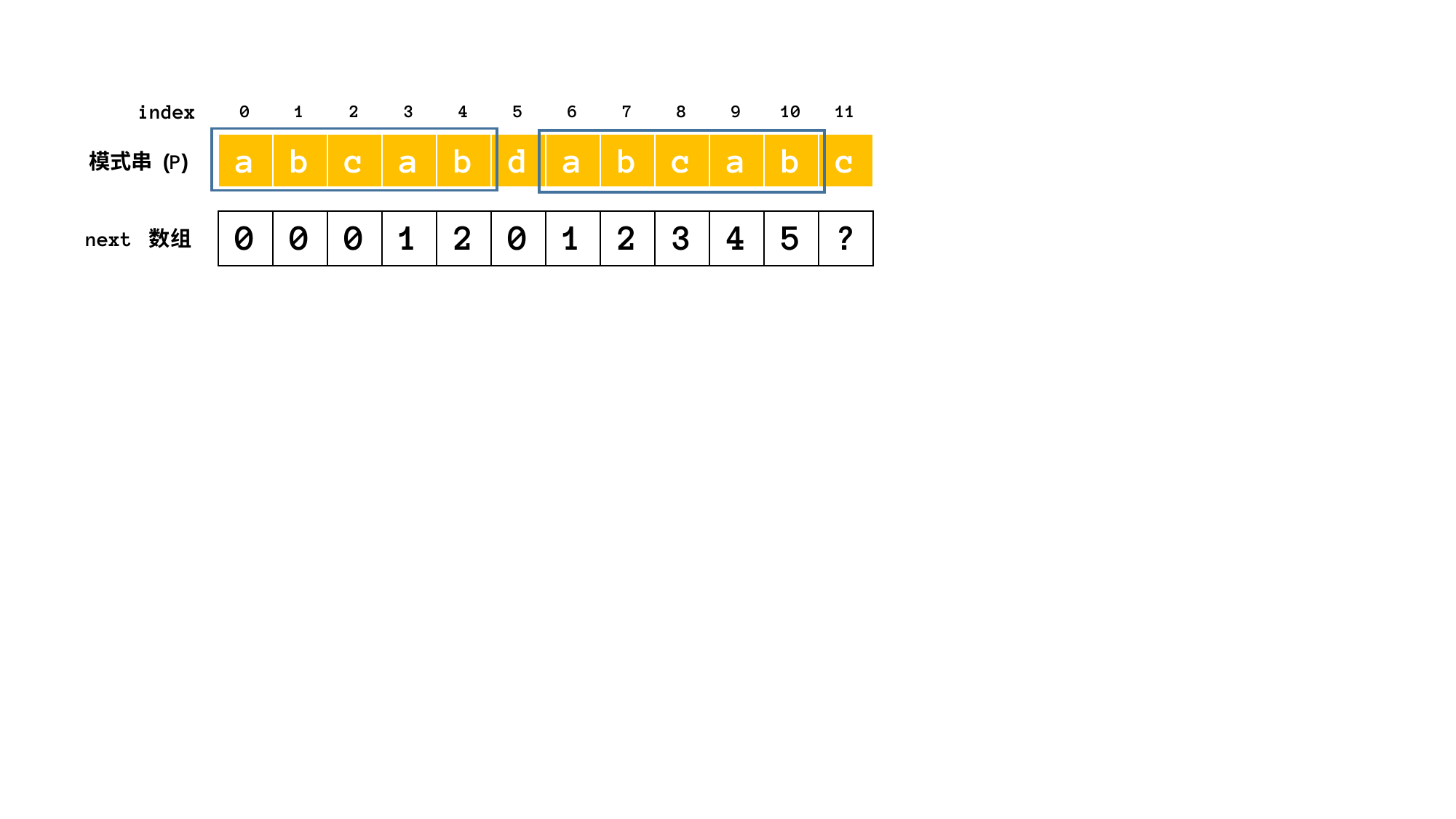

| index | 0 | 1 | 2 | 3 | 4 | 5 | 6 | 7 | 8 | 9 | 10 | 11 |
| --- | --- | --- | --- | --- | --- | --- | --- | --- | --- | --- | --- | --- |

| a | b | c | a | b | d | a | b | c | a | b | c |
| --- | --- | --- | --- | --- | --- | --- | --- | --- | --- | --- | --- |
模式串 (P)
| 0 | 0 | 0 | 1 | 2 | 0 | 1 | 2 | 3 | 4 | 5 | ? |
| --- | --- | --- | --- | --- | --- | --- | --- | --- | --- | --- | --- |
next 数组